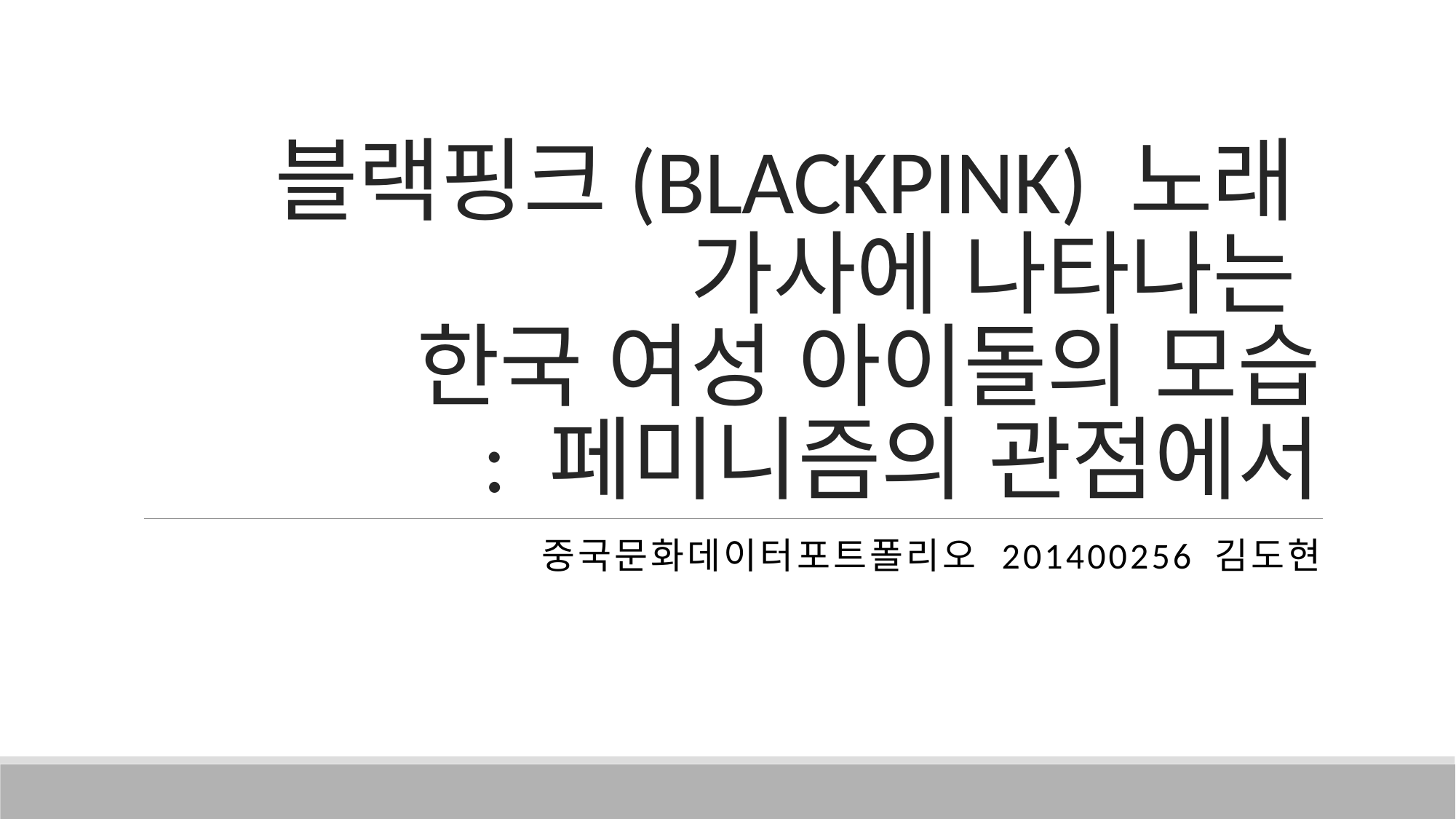

# 블랙핑크(BLACKPINK) 노래 가사에 나타나는 한국 여성 아이돌의 모습 : 페미니즘의 관점에서
중국문화데이터포트폴리오 201400256 김도현